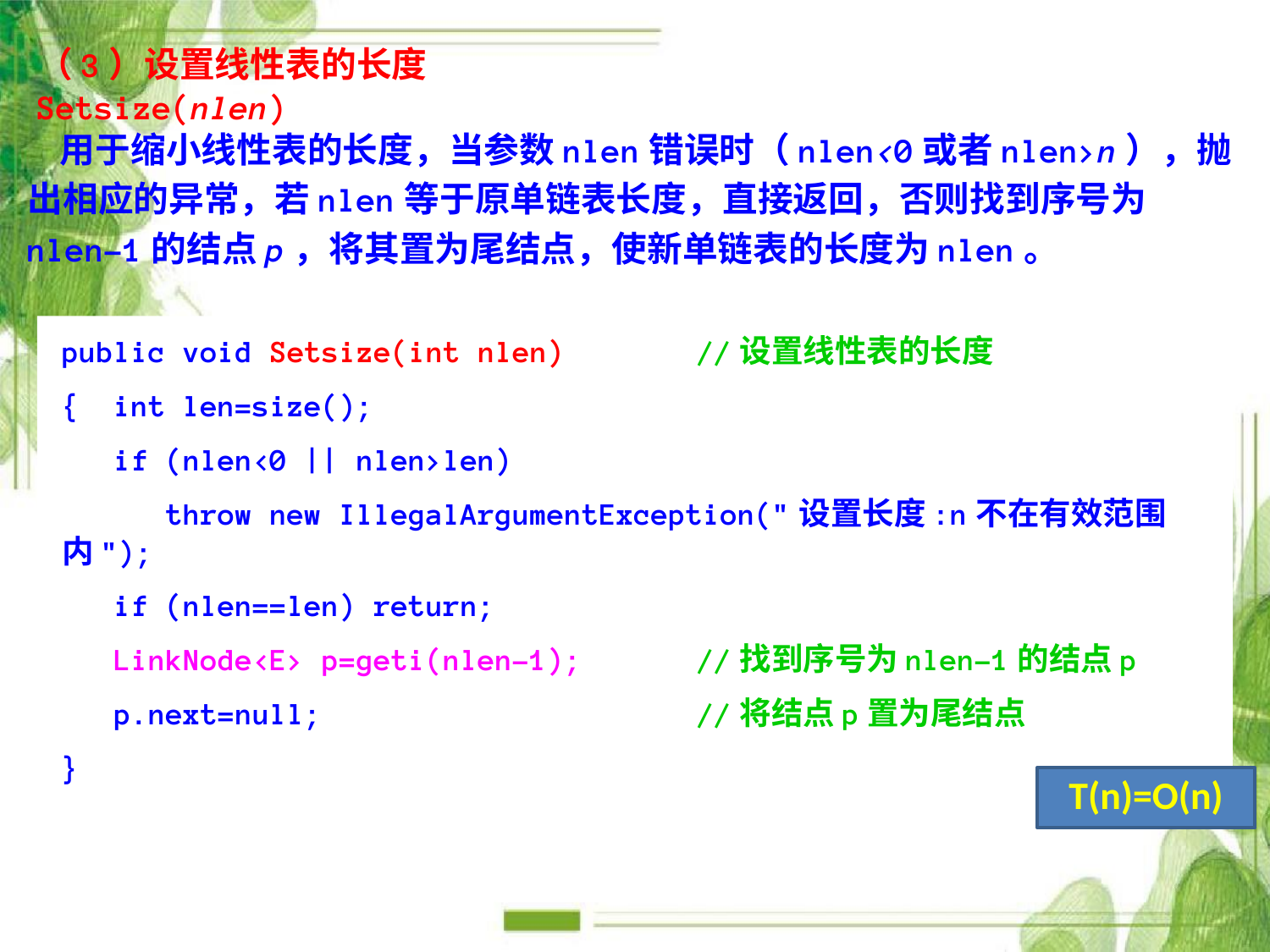

（3）设置线性表的长度Setsize(nlen)
   用于缩小线性表的长度，当参数nlen错误时（nlen<0或者nlen>n），抛出相应的异常，若nlen等于原单链表长度，直接返回，否则找到序号为nlen-1的结点p，将其置为尾结点，使新单链表的长度为nlen。
public void Setsize(int nlen)		//设置线性表的长度
{  int len=size();
   if (nlen<0 || nlen>len)
      throw new IllegalArgumentException("设置长度:n不在有效范围内");
   if (nlen==len) return;
   LinkNode<E> p=geti(nlen-1);	//找到序号为nlen-1的结点p
   p.next=null;			//将结点p置为尾结点
}
T(n)=O(n)